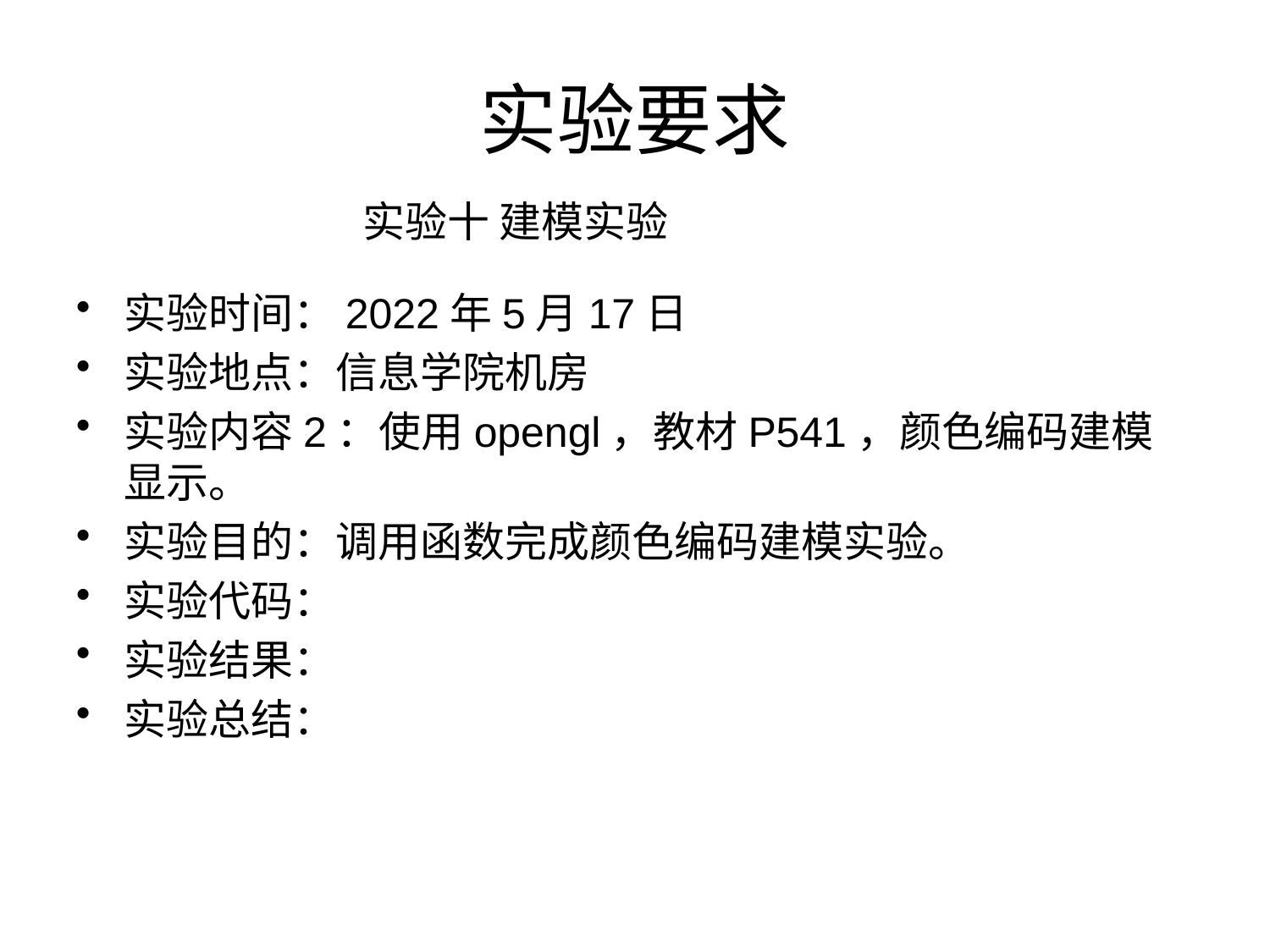

# 实验要求
                             实验十 建模实验
实验时间：2022年5月17日
实验地点：信息学院机房
实验内容2：使用opengl，教材P541，颜色编码建模显示。
实验目的：调用函数完成颜色编码建模实验。
实验代码：
实验结果：
实验总结：